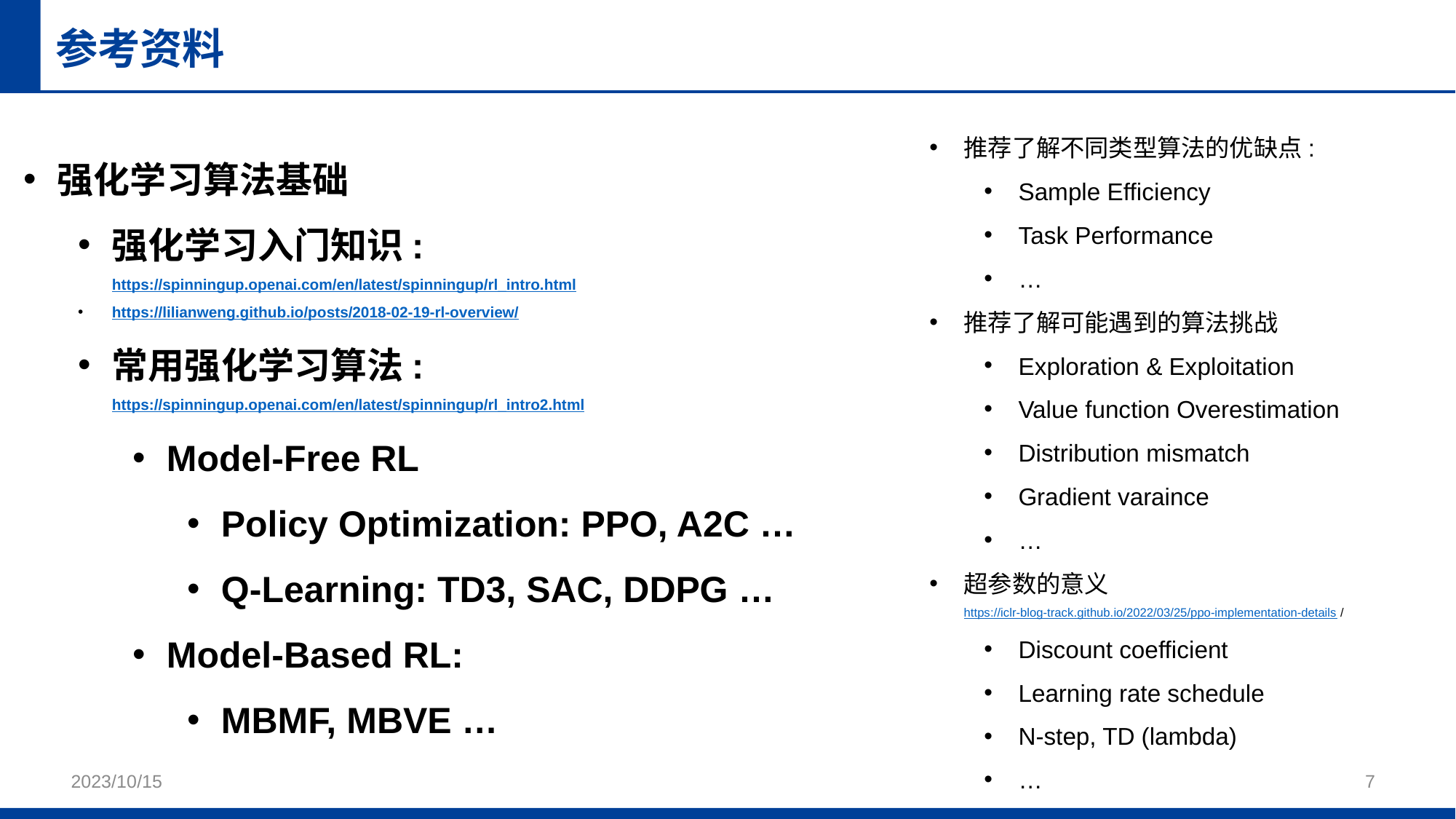

参考资料
推荐了解不同类型算法的优缺点:
Sample Efficiency
Task Performance
…
推荐了解可能遇到的算法挑战
Exploration & Exploitation
Value function Overestimation
Distribution mismatch
Gradient varaince
…
超参数的意义
https://iclr-blog-track.github.io/2022/03/25/ppo-implementation-details /
Discount coefficient
Learning rate schedule
N-step, TD (lambda)
…
强化学习算法基础
强化学习入门知识:
https://spinningup.openai.com/en/latest/spinningup/rl_intro.html
https://lilianweng.github.io/posts/2018-02-19-rl-overview/
常用强化学习算法:
https://spinningup.openai.com/en/latest/spinningup/rl_intro2.html
Model-Free RL
Policy Optimization: PPO, A2C …
Q-Learning: TD3, SAC, DDPG …
Model-Based RL:
MBMF, MBVE …

2023/10/15
7